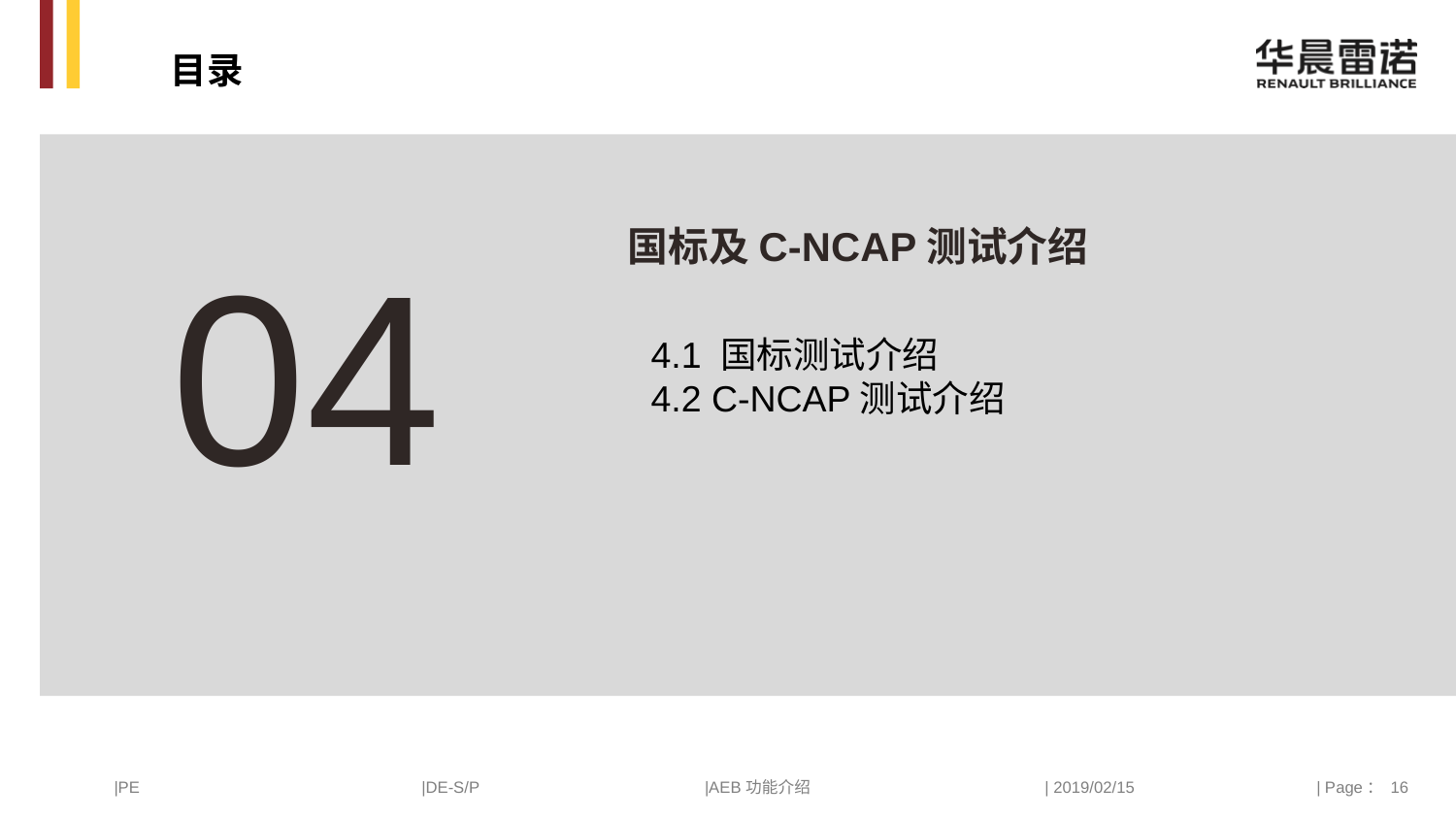

目录
国标及C-NCAP测试介绍
04

4.1 国标测试介绍
4.2 C-NCAP测试介绍